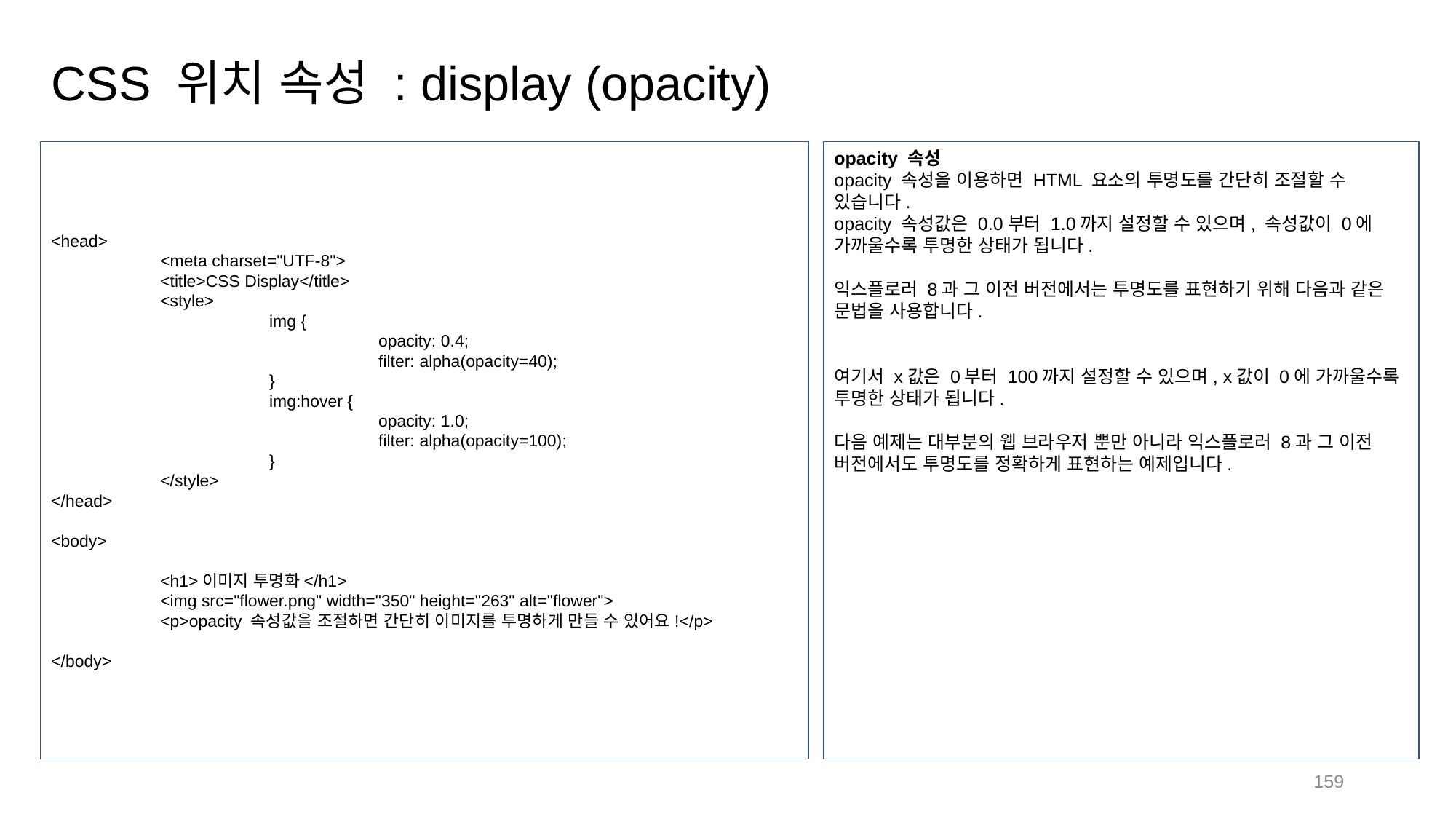

# CSS 위치 속성 : display (opacity)
<head>
	<meta charset="UTF-8">
	<title>CSS Display</title>
	<style>
		img {
			opacity: 0.4;
			filter: alpha(opacity=40);
		}
		img:hover {
			opacity: 1.0;
			filter: alpha(opacity=100);
		}
	</style>
</head>

<body>

	<h1>이미지 투명화</h1>
	<img src="flower.png" width="350" height="263" alt="flower">
	<p>opacity 속성값을 조절하면 간단히 이미지를 투명하게 만들 수 있어요!</p>

</body>
opacity 속성
opacity 속성을 이용하면 HTML 요소의 투명도를 간단히 조절할 수 있습니다.
opacity 속성값은 0.0부터 1.0까지 설정할 수 있으며, 속성값이 0에 가까울수록 투명한 상태가 됩니다.

익스플로러 8과 그 이전 버전에서는 투명도를 표현하기 위해 다음과 같은 문법을 사용합니다.

여기서 x값은 0부터 100까지 설정할 수 있으며, x값이 0에 가까울수록 투명한 상태가 됩니다.

다음 예제는 대부분의 웹 브라우저 뿐만 아니라 익스플로러 8과 그 이전 버전에서도 투명도를 정확하게 표현하는 예제입니다.

159